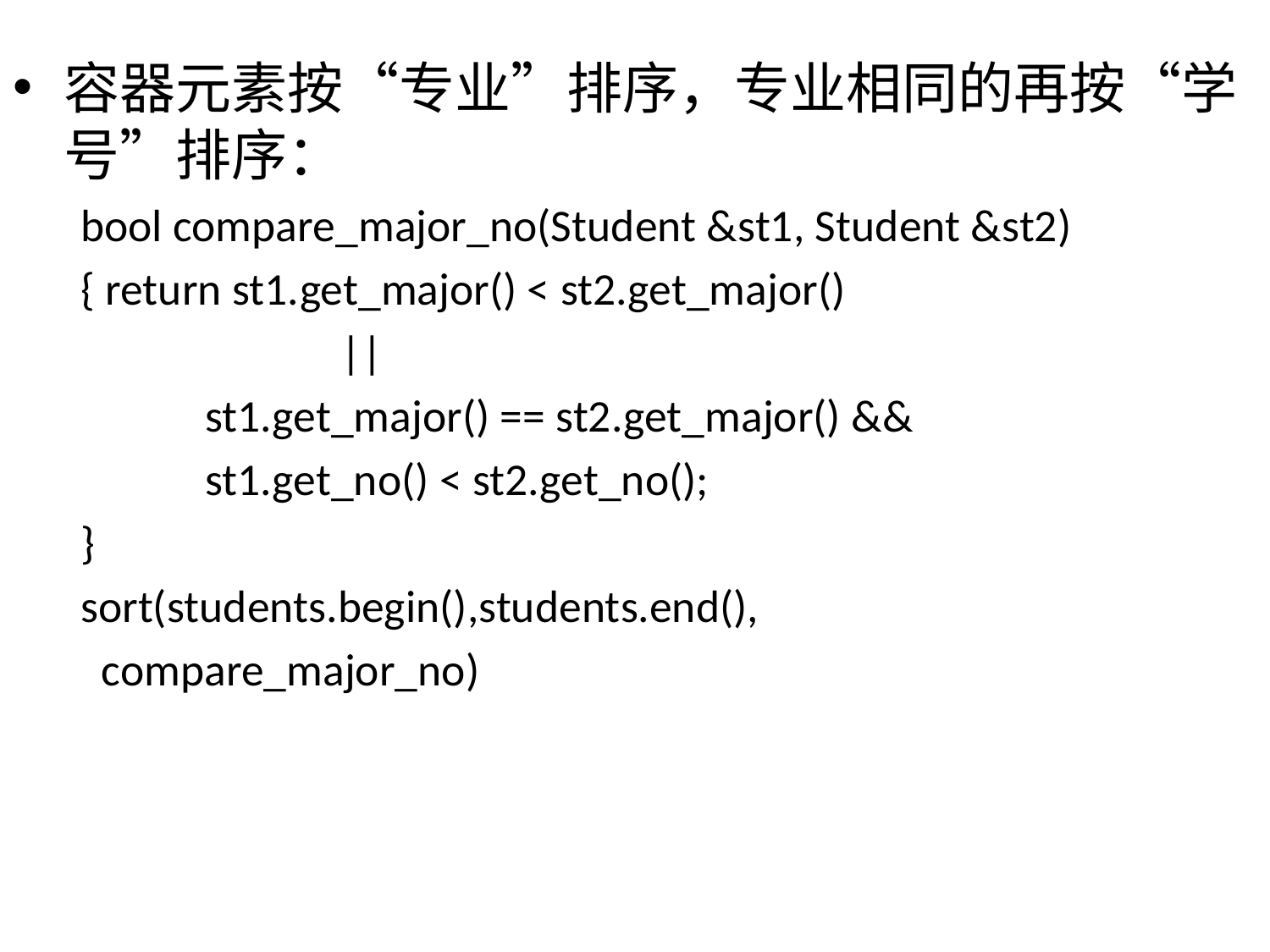

容器元素按“专业”排序，专业相同的再按“学号”排序：
bool compare_major_no(Student &st1, Student &st2)
{ return st1.get_major() < st2.get_major()
 		             ||
            st1.get_major() == st2.get_major() &&
            st1.get_no() < st2.get_no();
}
sort(students.begin(),students.end(),
				  compare_major_no)